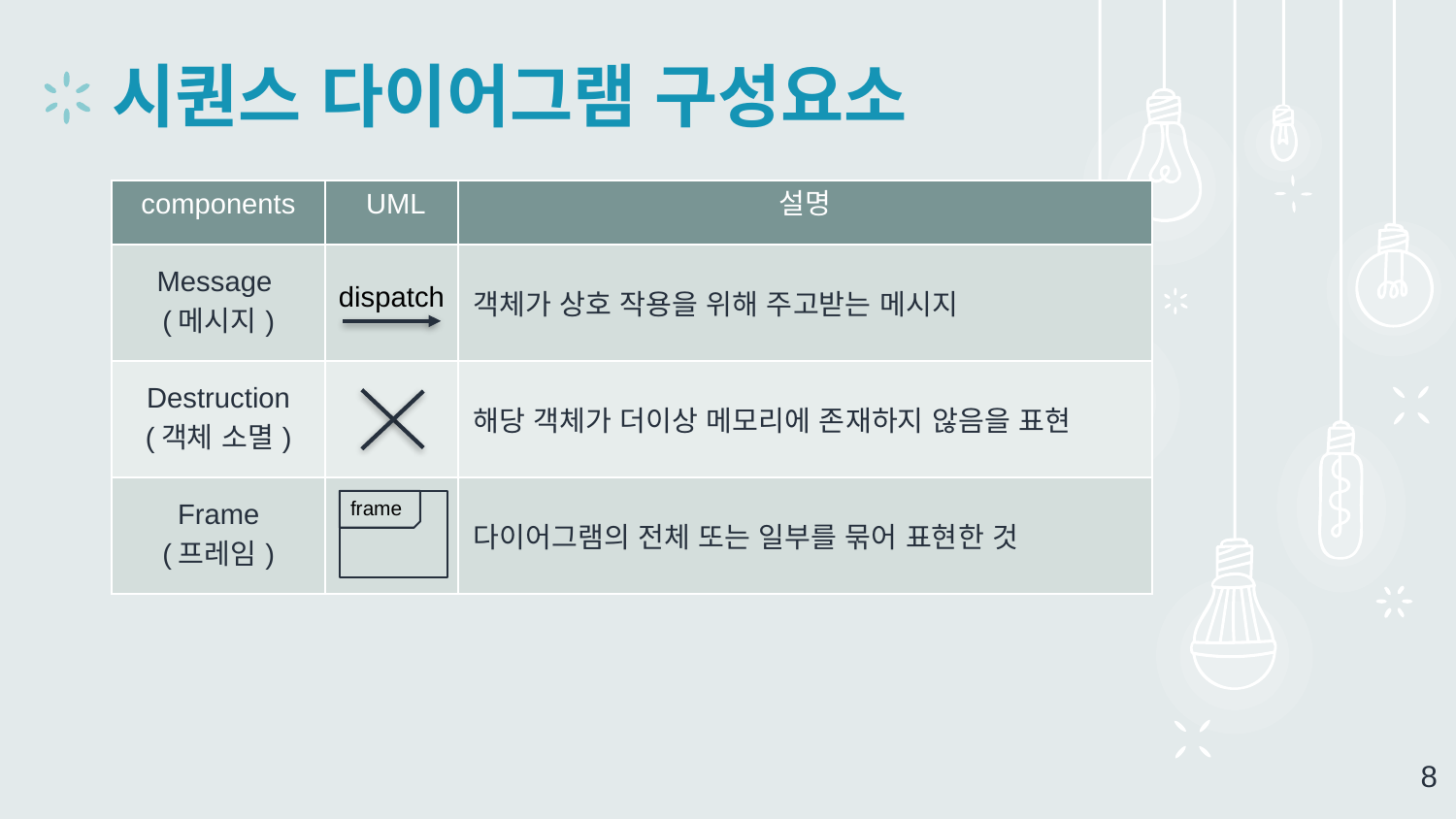

# 시퀀스 다이어그램 구성요소

| components | UML | 설명 |
| --- | --- | --- |
| Message (메시지) |  | 객체가 상호 작용을 위해 주고받는 메시지 |
| Destruction (객체 소멸) |  | 해당 객체가 더이상 메모리에 존재하지 않음을 표현 |
| Frame (프레임) |  | 다이어그램의 전체 또는 일부를 묶어 표현한 것 |
dispatch
frame

8